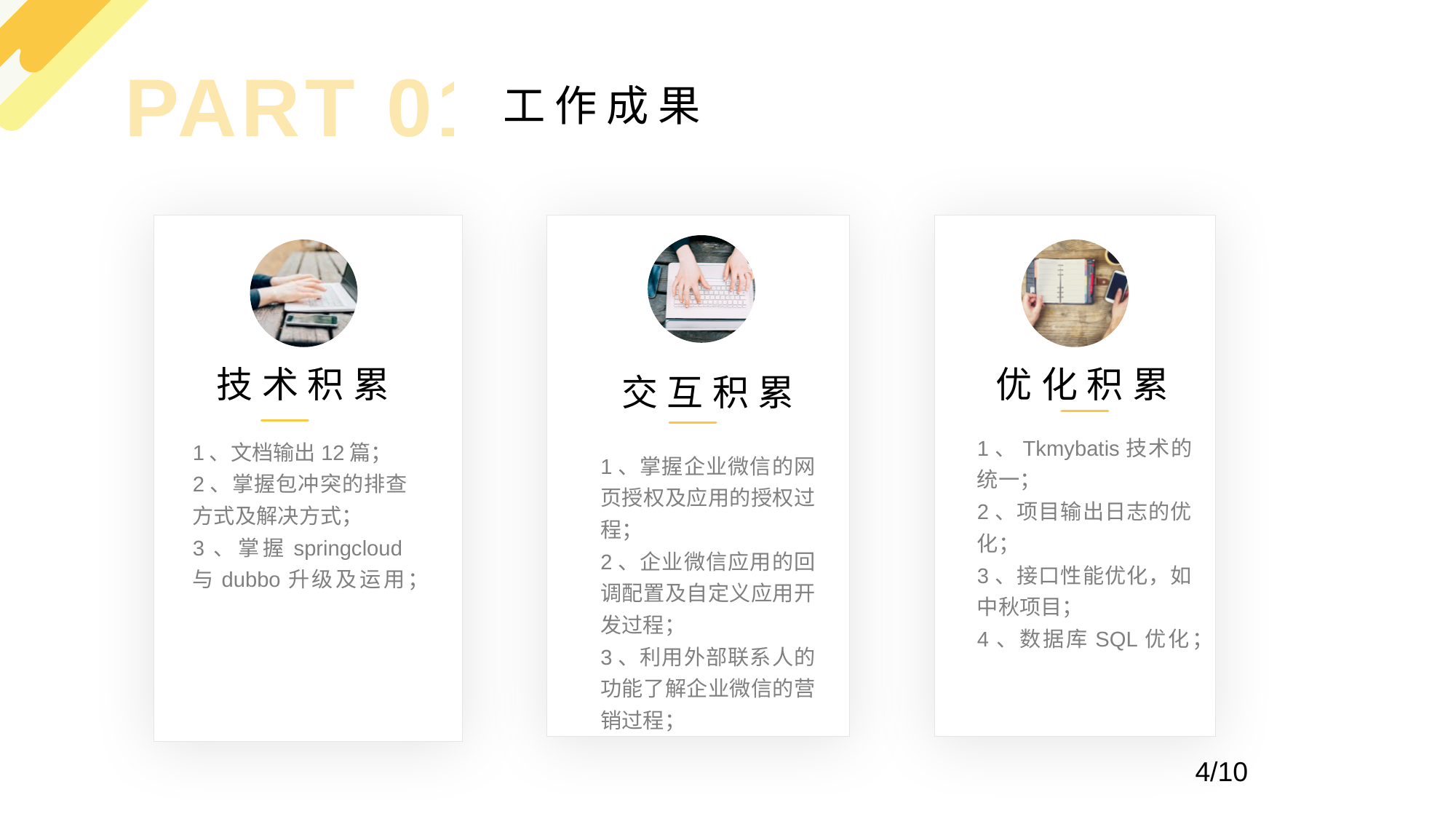

PART 01
工作成果

技术积累
优化积累
交互积累
1、Tkmybatis技术的统一；
2、项目输出日志的优化；
3、接口性能优化，如中秋项目；
4、数据库SQL优化；

1、文档输出12篇；
2、掌握包冲突的排查方式及解决方式；
3、掌握springcloud与dubbo升级及运用；
1、掌握企业微信的网页授权及应用的授权过程；
2、企业微信应用的回调配置及自定义应用开发过程；
3、利用外部联系人的功能了解企业微信的营销过程；
4/10